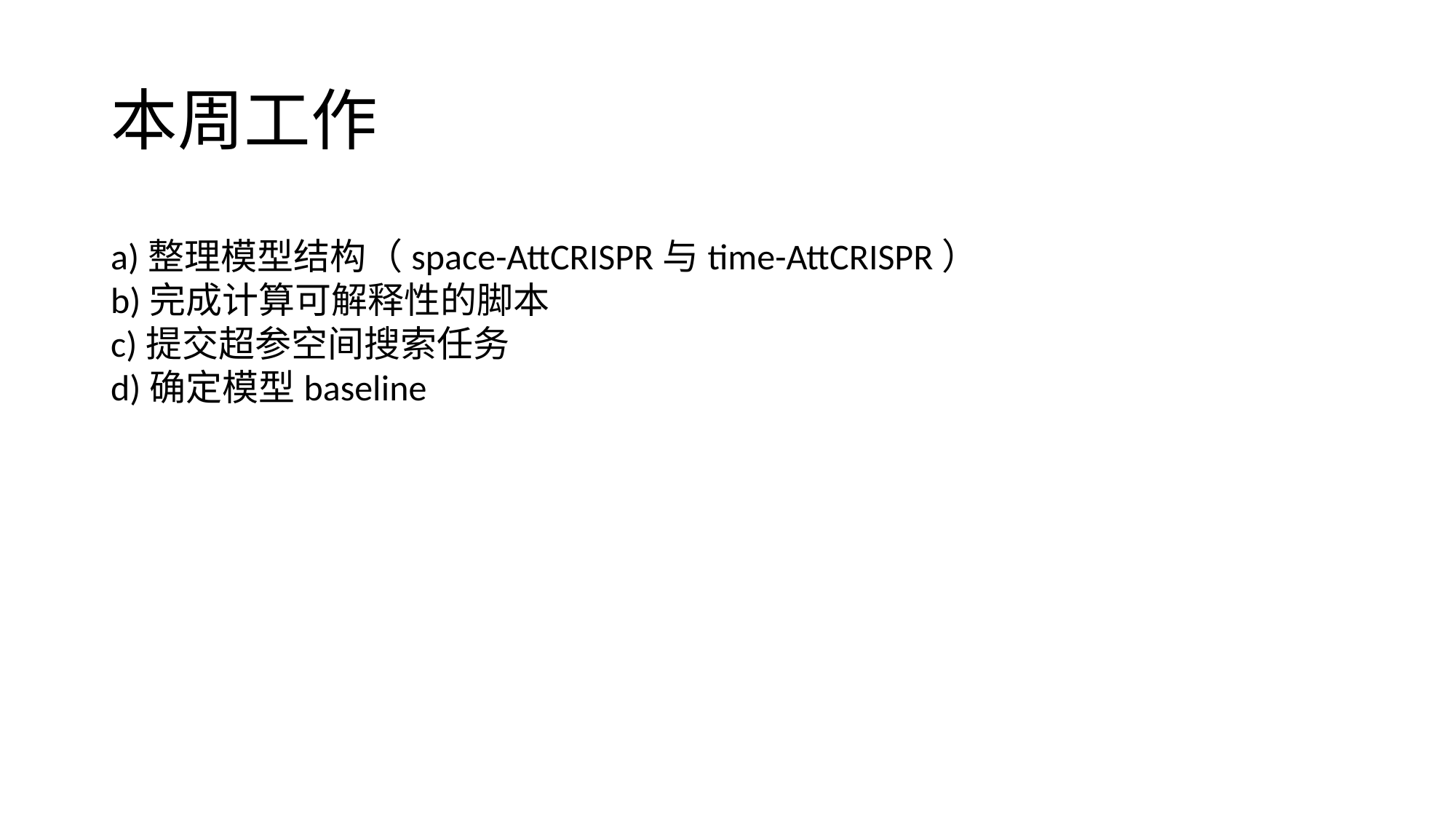

# 本周工作
a)整理模型结构（space-AttCRISPR与time-AttCRISPR）
b)完成计算可解释性的脚本
c)提交超参空间搜索任务
d)确定模型baseline